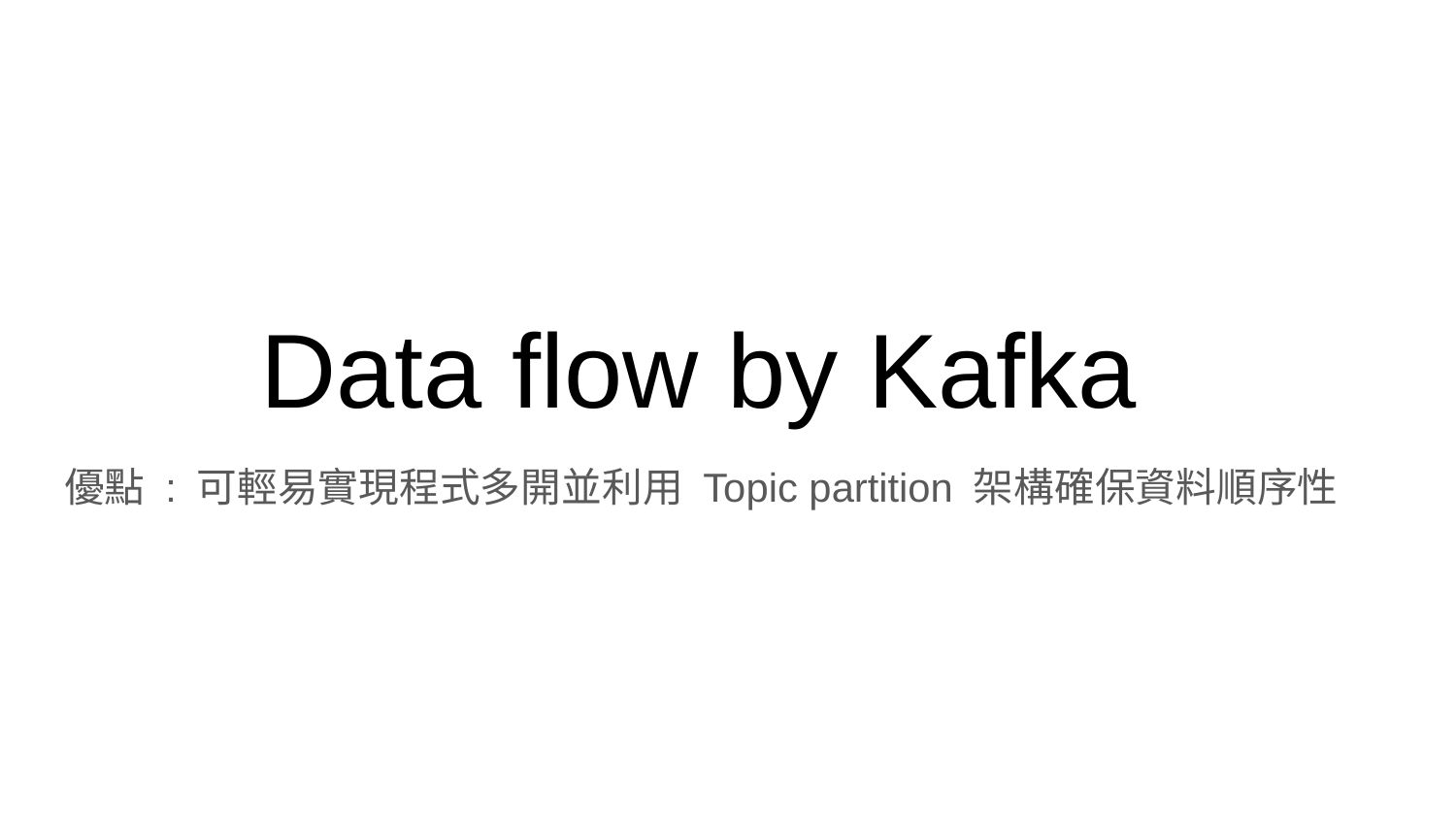

# Data flow by Kafka
優點 : 可輕易實現程式多開並利用 Topic partition 架構確保資料順序性